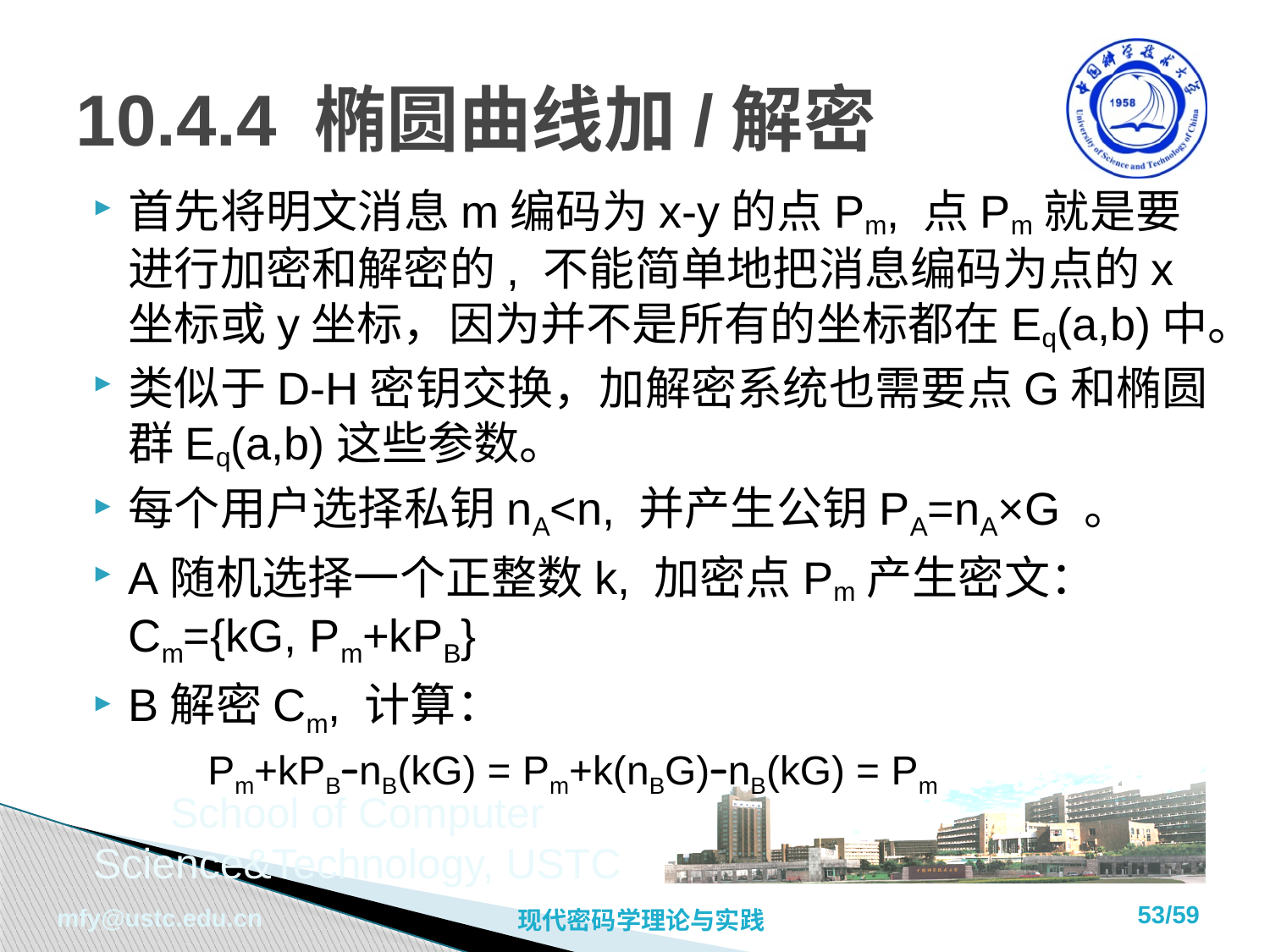

# 10.4.4 椭圆曲线加/解密
首先将明文消息m编码为x-y的点Pm, 点Pm就是要进行加密和解密的, 不能简单地把消息编码为点的x坐标或y坐标，因为并不是所有的坐标都在Eq(a,b)中。
类似于D-H密钥交换，加解密系统也需要点G和椭圆群Eq(a,b)这些参数。
每个用户选择私钥nA<n, 并产生公钥PA=nA×G 。
A随机选择一个正整数k, 加密点Pm产生密文：  Cm={kG, Pm+kPB}
B解密Cm, 计算：
       Pm+kPB–nB(kG) = Pm+k(nBG)–nB(kG) = Pm